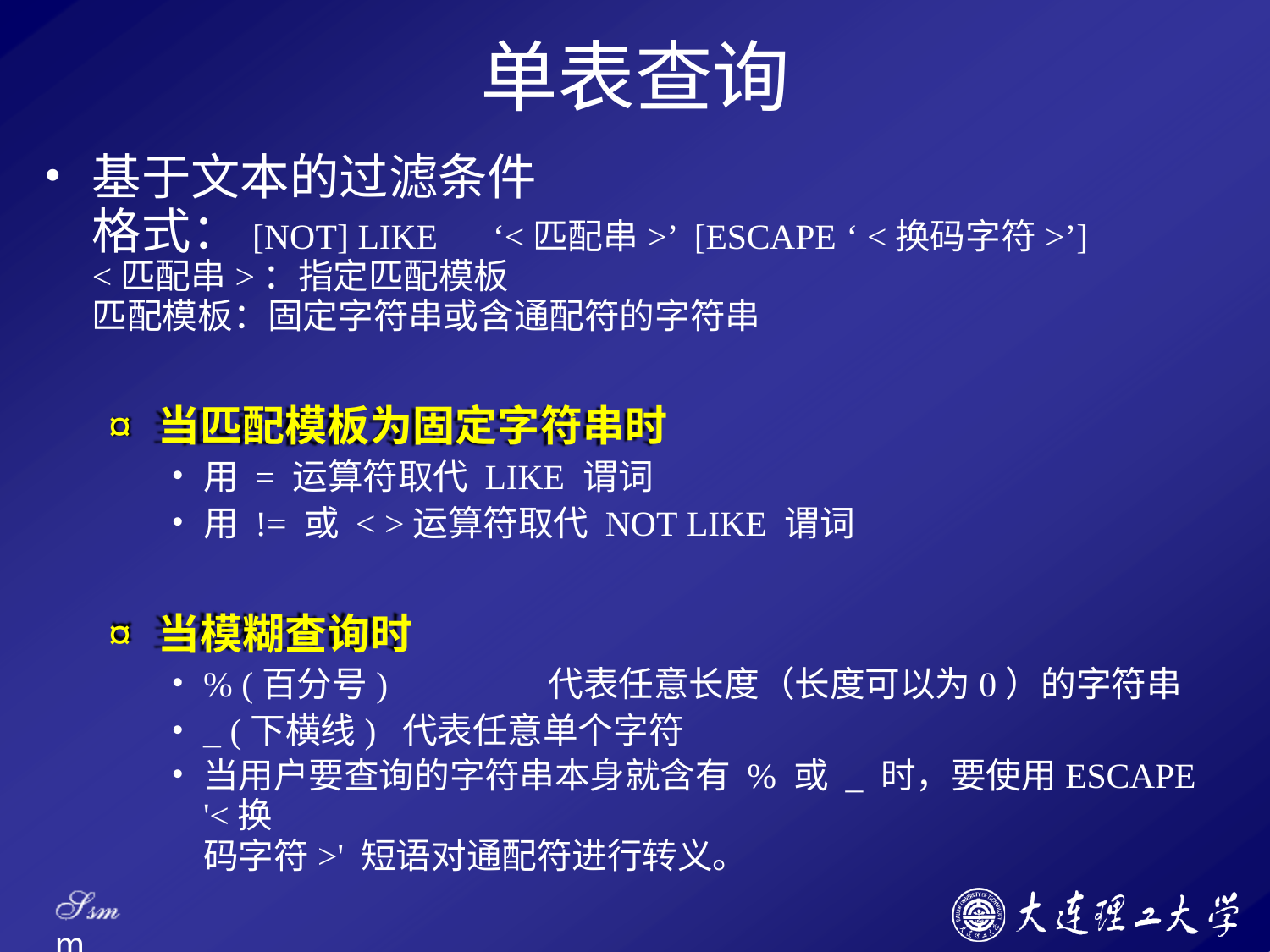

# 单表查询
基于文本的过滤条件
格式：[NOT] LIKE	‘<匹配串>’ [ESCAPE ‘ <换码字符>’]
<匹配串>：指定匹配模板
匹配模板：固定字符串或含通配符的字符串

¤ 当匹配模板为固定字符串时
用= 运算符取代 LIKE 谓词
用!= 或 < >运算符取代 NOT LIKE 谓词

¤ 当模糊查询时
% (百分号)	代表任意长度（长度可以为0）的字符串
_ (下横线)  代表任意单个字符
当用户要查询的字符串本身就含有 % 或 _ 时，要使用ESCAPE '<换
码字符>' 短语对通配符进行转义。

Ssm